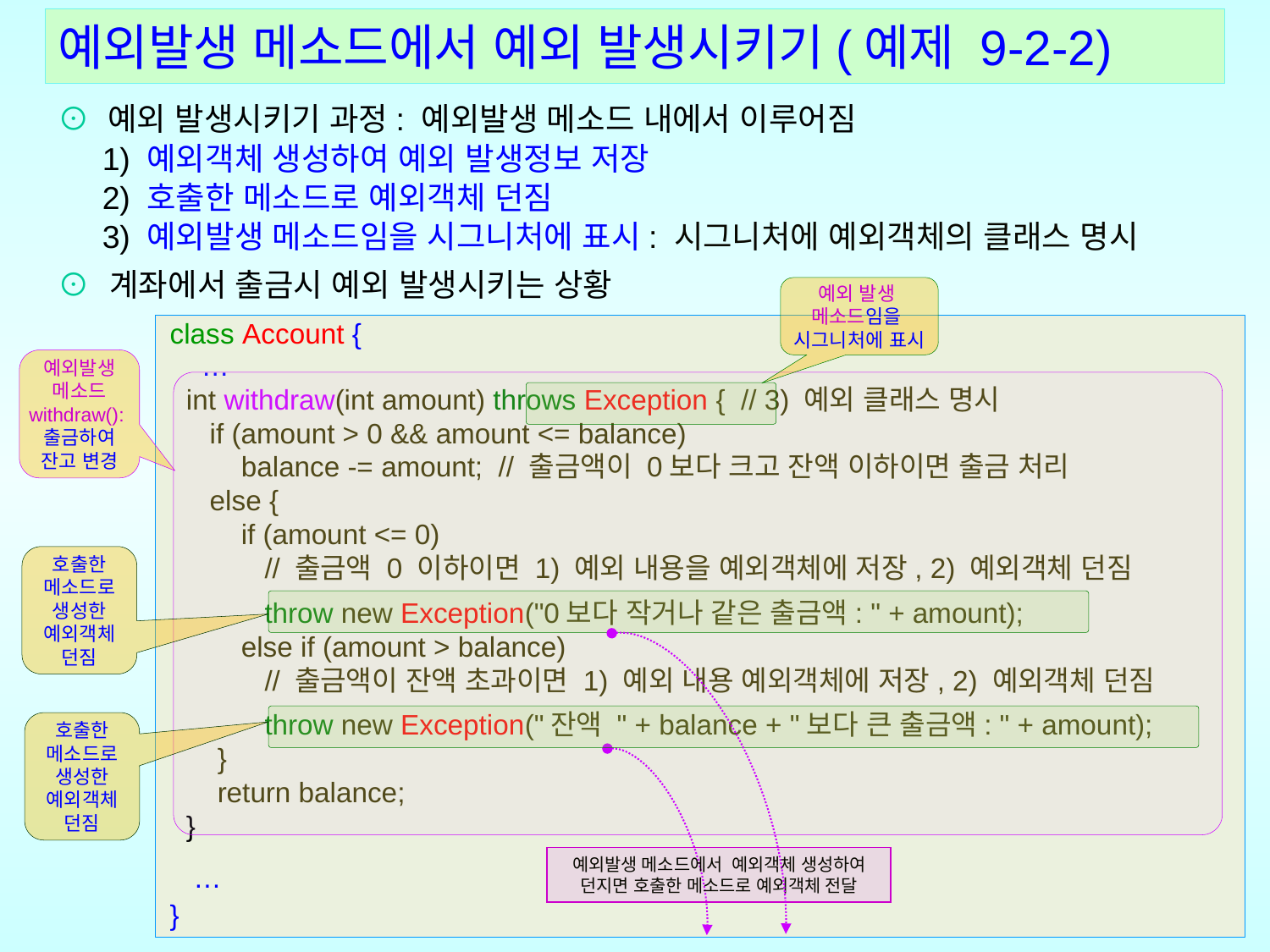

예외발생 메소드에서 예외 발생시키기(예제 9-2-2)
⊙ 예외 발생시키기 과정: 예외발생 메소드 내에서 이루어짐
     1) 예외객체 생성하여 예외 발생정보 저장
     2) 호출한 메소드로 예외객체 던짐
     3) 예외발생 메소드임을 시그니처에 표시: 시그니처에 예외객체의 클래스 명시
⊙ 계좌에서 출금시 예외 발생시키는 상황
예외 발생
메소드임을
시그니처에 표시
class Account {
    …
    int withdraw(int amount) throws Exception {  // 3) 예외 클래스 명시
       if (amount > 0 && amount <= balance)
           balance -= amount;  // 출금액이 0보다 크고 잔액 이하이면 출금 처리
       else {
           if (amount <= 0)
              // 출금액 0 이하이면 1) 예외 내용을 예외객체에 저장, 2) 예외객체 던짐
              throw new Exception("0보다 작거나 같은 출금액: " + amount);
           else if (amount > balance)
              // 출금액이 잔액 초과이면 1) 예외 내용 예외객체에 저장, 2) 예외객체 던짐
              throw new Exception("잔액 " + balance + "보다 큰 출금액: " + amount);
        }
        return balance;
    }

   …

}
예외발생 메소드 withdraw():
출금하여 잔고 변경

호출한 메소드로
생성한 예외객체 던짐

호출한 메소드로
생성한 예외객체 던짐

예외발생 메소드에서  예외객체 생성하여 던지면 호출한 메소드로 예외객체 전달